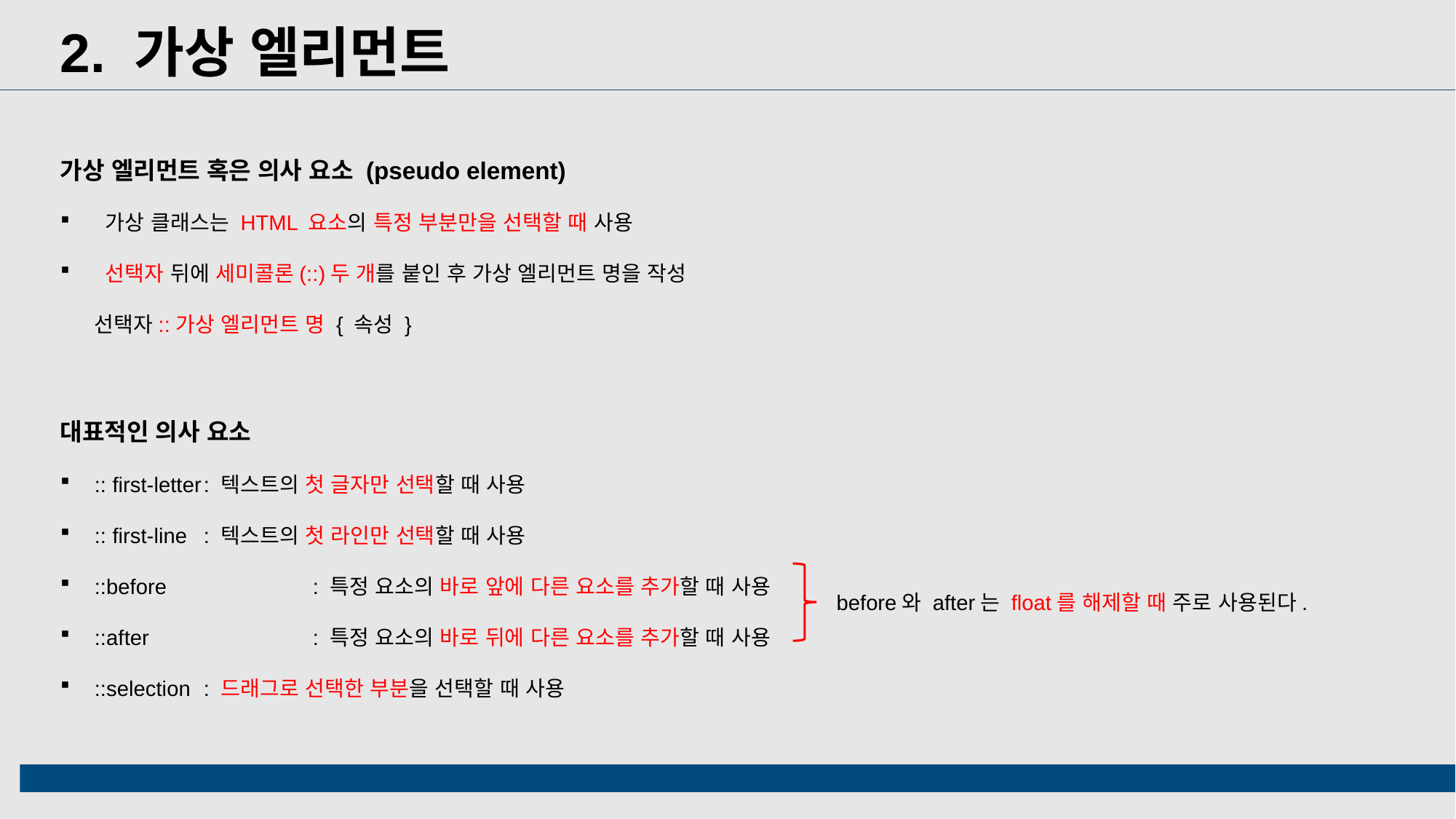

2. 가상 엘리먼트
가상 엘리먼트 혹은 의사 요소 (pseudo element)
 가상 클래스는 HTML 요소의 특정 부분만을 선택할 때 사용
 선택자 뒤에 세미콜론(::)두 개를 붙인 후 가상 엘리먼트 명을 작성          선택자::가상 엘리먼트 명 { 속성 }

대표적인 의사 요소
:: first-letter	: 텍스트의 첫 글자만 선택할 때 사용
:: first-line	: 텍스트의 첫 라인만 선택할 때 사용
::before		: 특정 요소의 바로 앞에 다른 요소를 추가할 때 사용
::after		: 특정 요소의 바로 뒤에 다른 요소를 추가할 때 사용
::selection	: 드래그로 선택한 부분을 선택할 때 사용

before와 after는 float를 해제할 때 주로 사용된다.